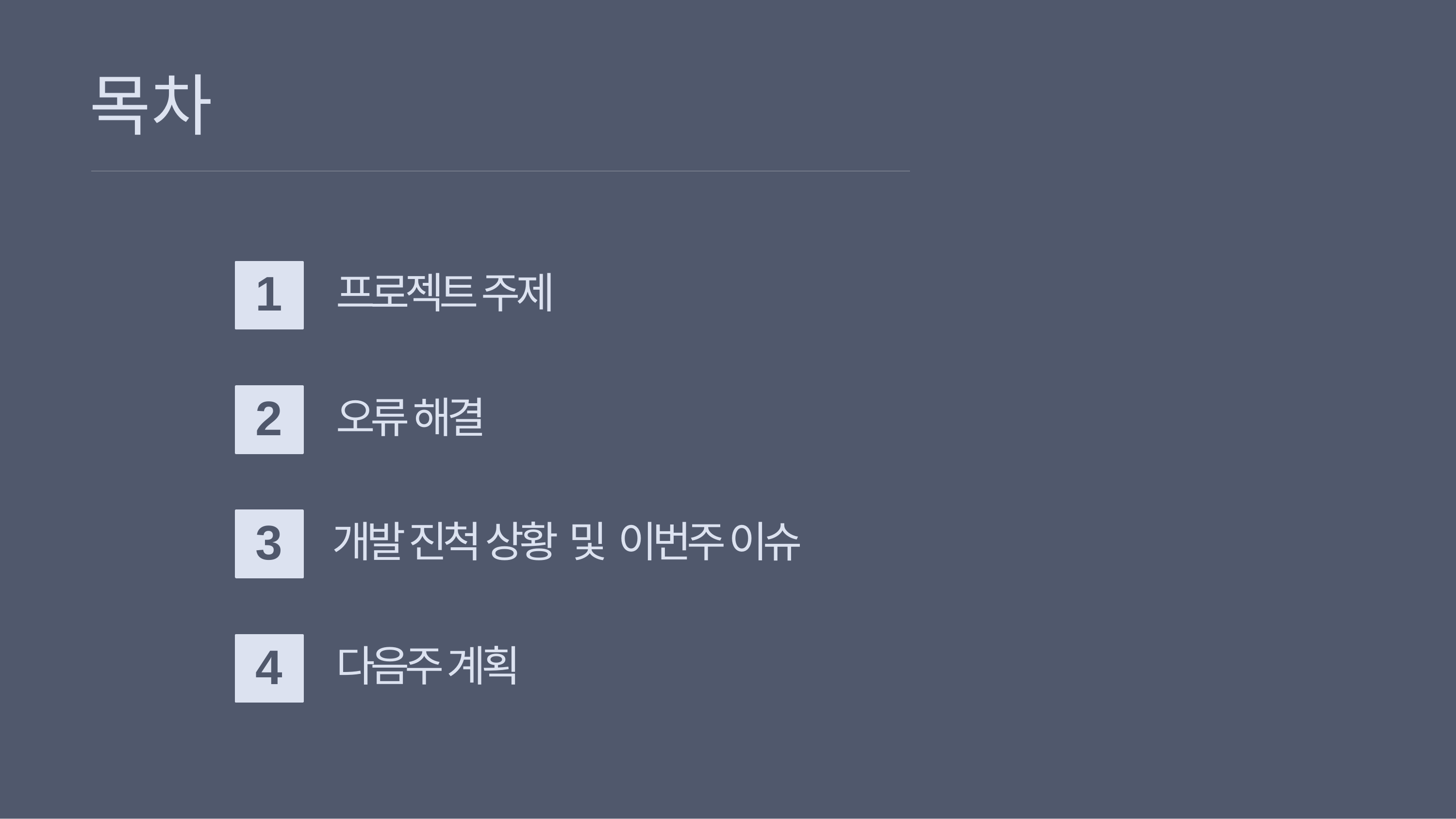

목차
1

프로젝트 주제
2

오류 해결
3

개발 진척 상황  및  이번주 이슈
4

다음주 계획